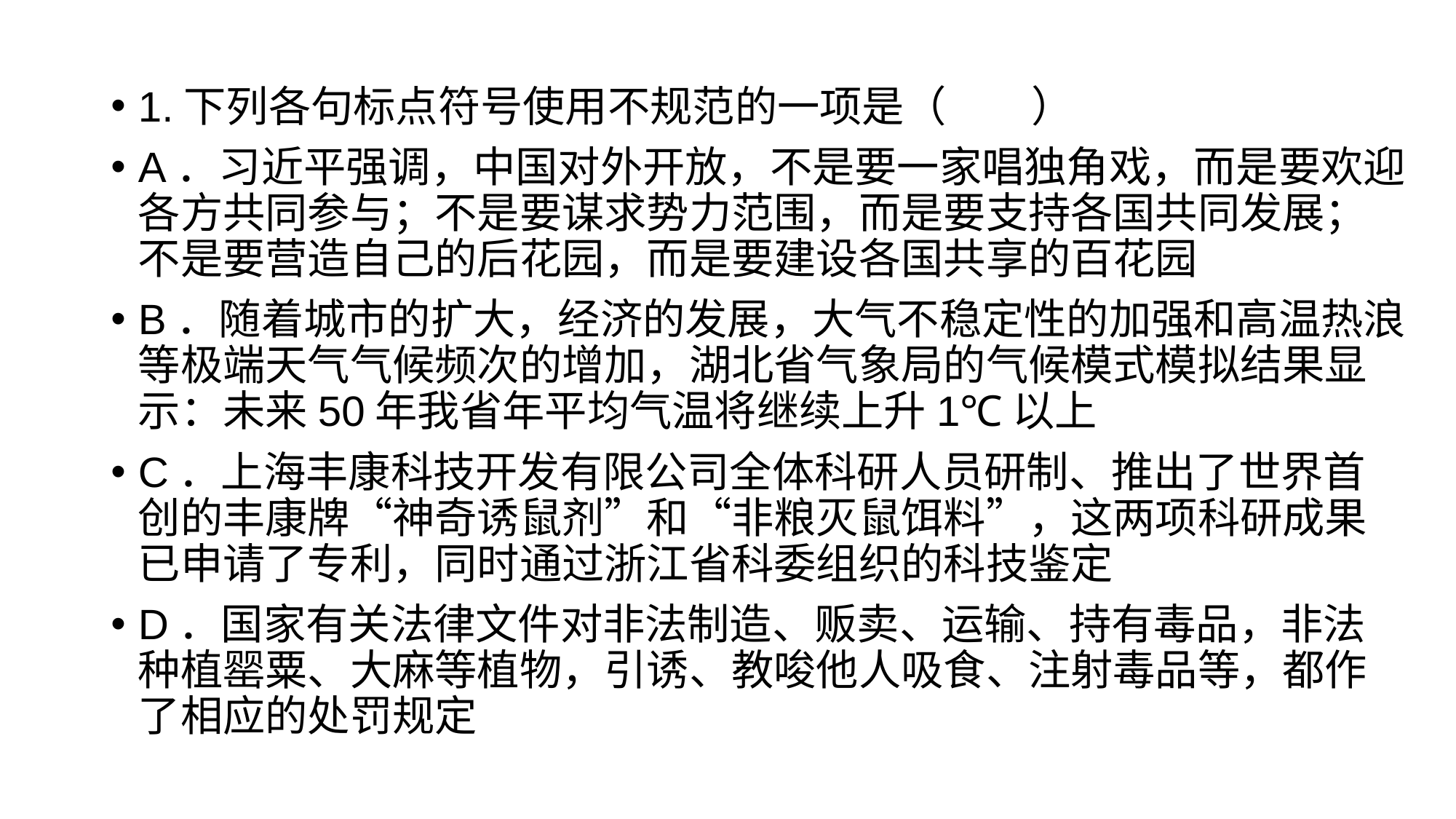

1.下列各句标点符号使用不规范的一项是（　　）
A．习近平强调，中国对外开放，不是要一家唱独角戏，而是要欢迎各方共同参与；不是要谋求势力范围，而是要支持各国共同发展；不是要营造自己的后花园，而是要建设各国共享的百花园
B．随着城市的扩大，经济的发展，大气不稳定性的加强和高温热浪等极端天气气候频次的增加，湖北省气象局的气候模式模拟结果显示：未来50年我省年平均气温将继续上升1℃以上
C．上海丰康科技开发有限公司全体科研人员研制、推出了世界首创的丰康牌“神奇诱鼠剂”和“非粮灭鼠饵料”，这两项科研成果已申请了专利，同时通过浙江省科委组织的科技鉴定
D．国家有关法律文件对非法制造、贩卖、运输、持有毒品，非法种植罂粟、大麻等植物，引诱、教唆他人吸食、注射毒品等，都作了相应的处罚规定